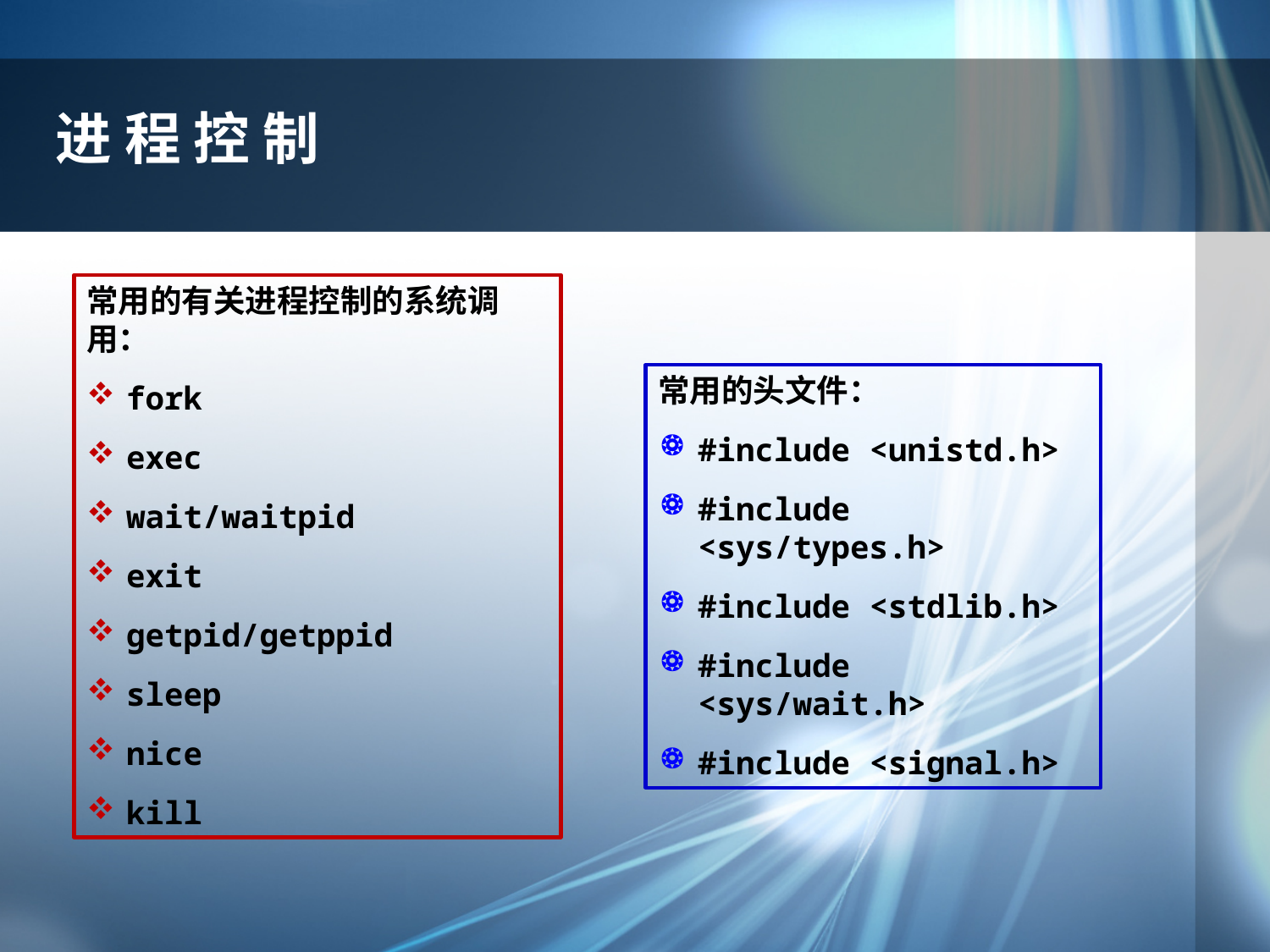

# 进 程 控 制
常用的有关进程控制的系统调用：
fork
exec
wait/waitpid
exit
getpid/getppid
sleep
nice
kill
常用的头文件：
#include <unistd.h>
#include <sys/types.h>
#include <stdlib.h>
#include <sys/wait.h>
#include <signal.h>